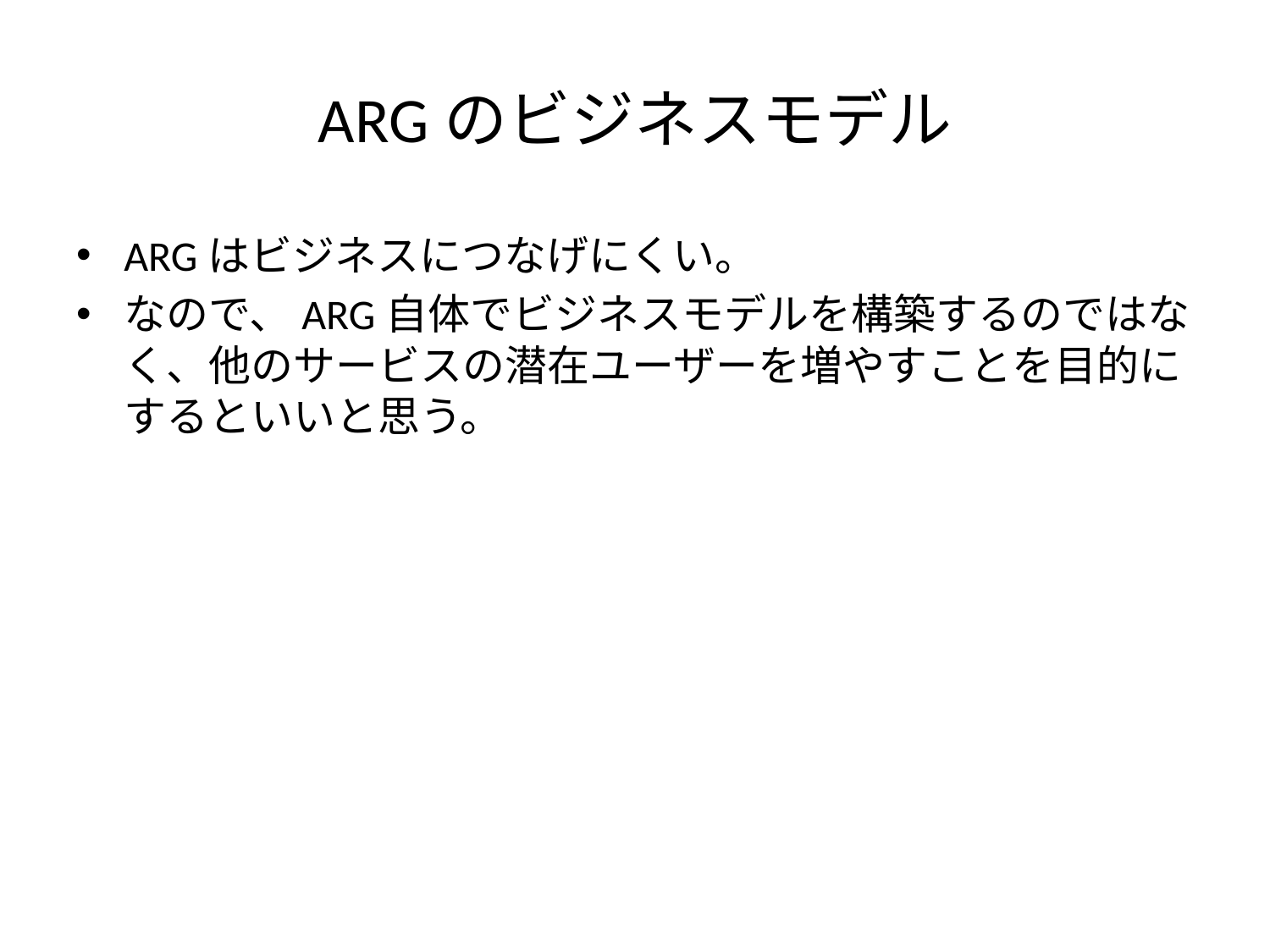

# ARGのビジネスモデル
ARGはビジネスにつなげにくい。
なので、ARG自体でビジネスモデルを構築するのではなく、他のサービスの潜在ユーザーを増やすことを目的にするといいと思う。